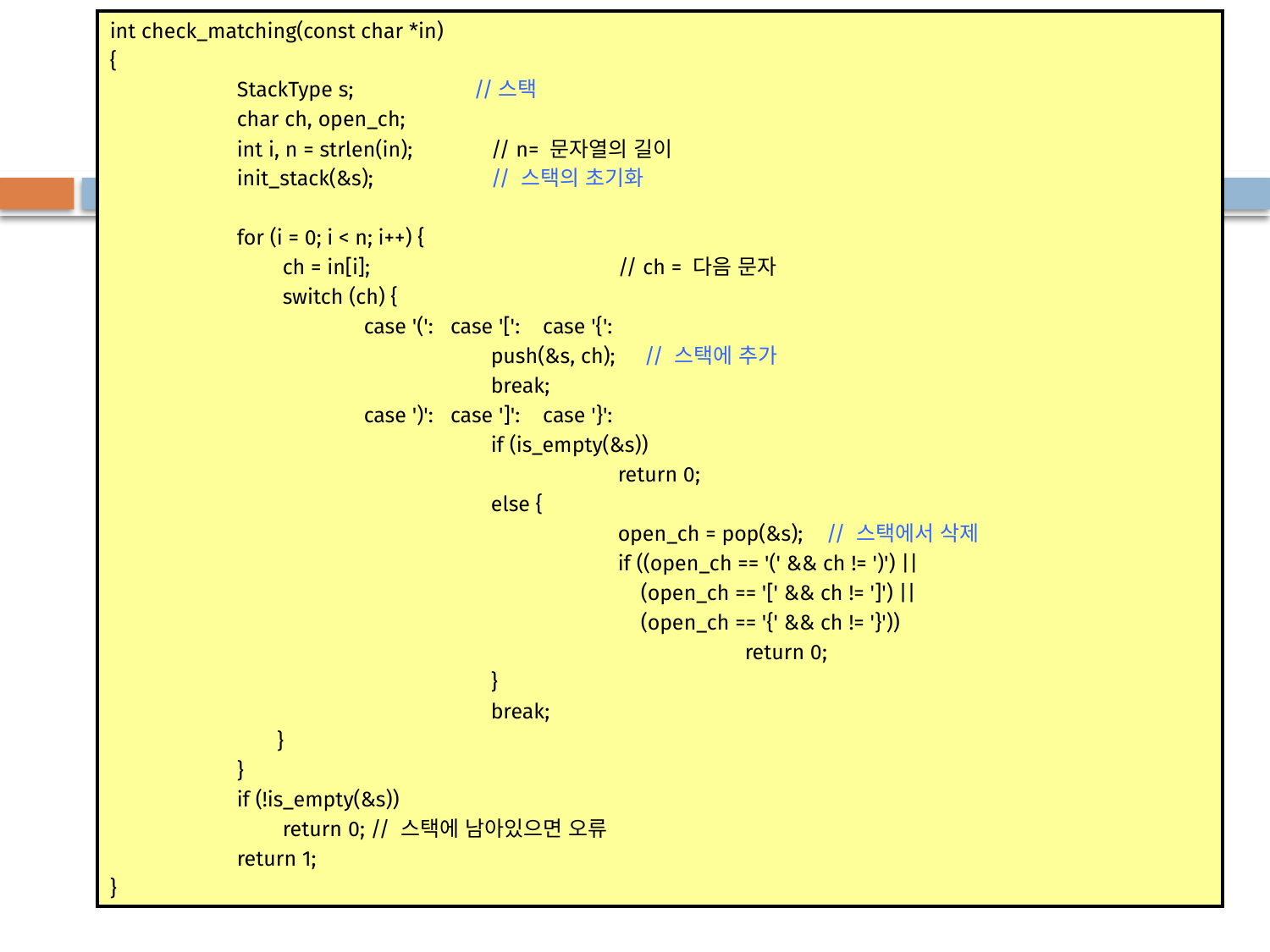

int check_matching(const char *in)
{
	StackType s;                     //스택
	char ch, open_ch;
	int i, n = strlen(in);  	// n= 문자열의 길이
	init_stack(&s);	// 스택의 초기화

	for (i = 0; i < n; i++) {
	        ch = in[i];		// ch = 다음 문자
	        switch (ch) {
		case '(':   case '[':    case '{':
			push(&s, ch);     // 스택에 추가
			break;
		case ')':   case ']':    case '}':
			if (is_empty(&s))
                                                           		return 0;
			else {
				open_ch = pop(&s);    // 스택에서 삭제
				if ((open_ch == '(' && ch != ')') ||
				    (open_ch == '[' && ch != ']') ||
				    (open_ch == '{' && ch != '}'))
					return 0;
			}
			break;
	       }
	}
	if (!is_empty(&s))
	        return 0; // 스택에 남아있으면 오류
	return 1;
}